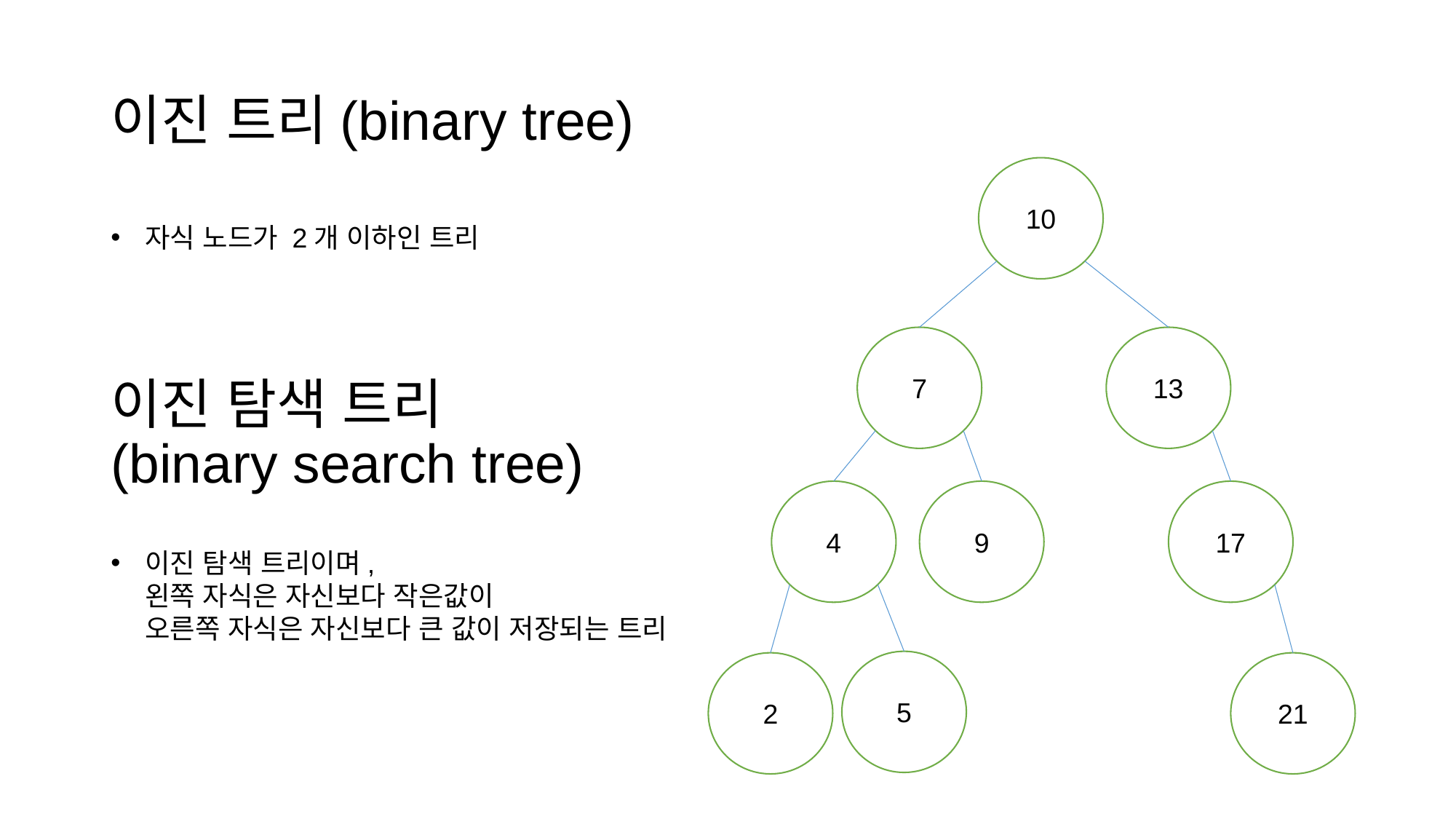

# 이진 트리(binary tree)
10
자식 노드가 2개 이하인 트리
7
13
이진 탐색 트리
(binary search tree)
4
9
17
이진 탐색 트리이며,
왼쪽 자식은 자신보다 작은값이
오른쪽 자식은 자신보다 큰 값이 저장되는 트리
5
2
21